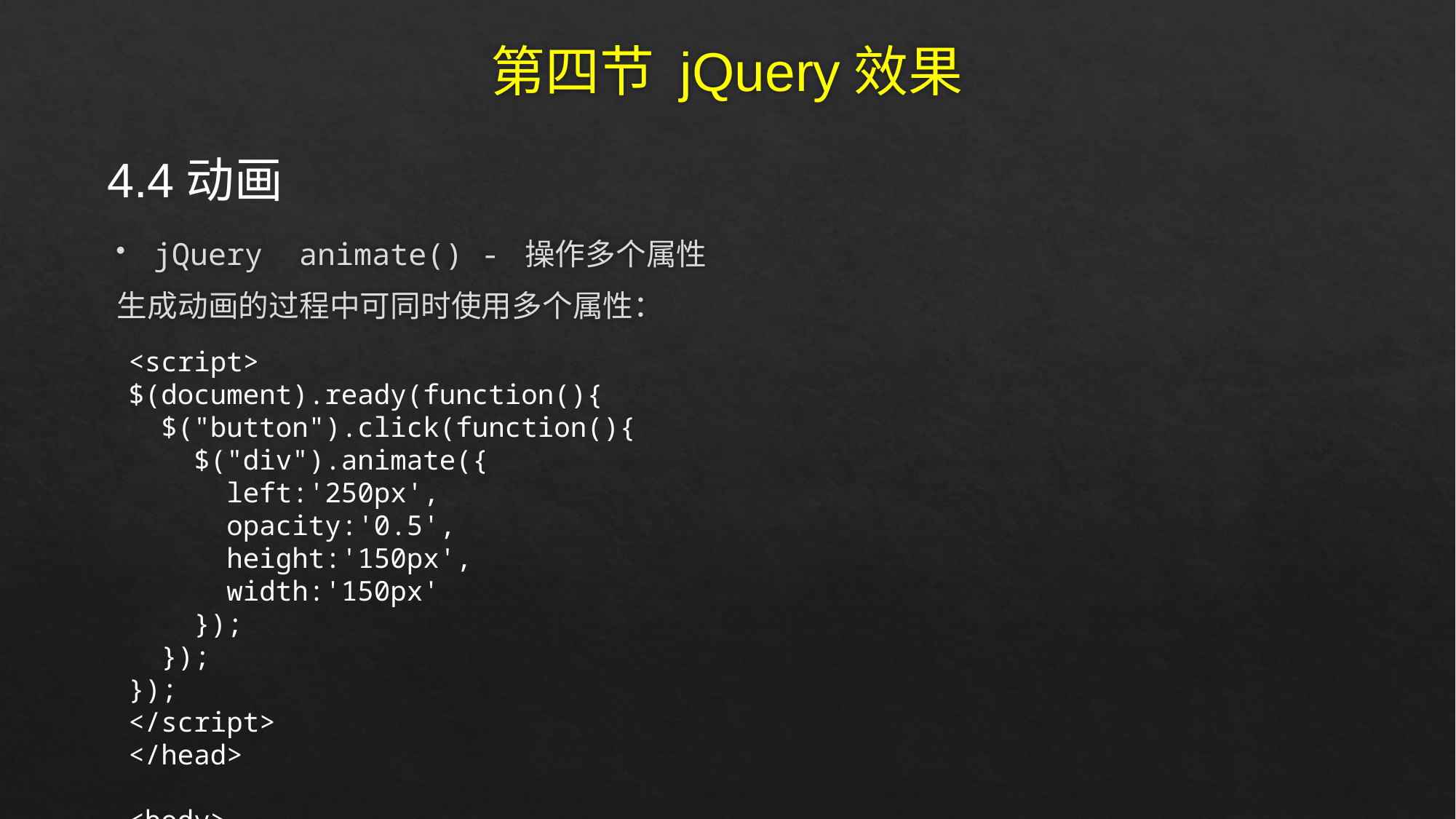

# 第四节 jQuery效果
4.4动画
jQuery  animate() - 操作多个属性
生成动画的过程中可同时使用多个属性：
<script>
$(document).ready(function(){
  $("button").click(function(){
    $("div").animate({
      left:'250px',
      opacity:'0.5',
      height:'150px',
      width:'150px'
    });
  });
});
</script>
</head>

<body>
<button>开始动画</button>
<p>默认情况下，所有的 HTML 元素有一个静态的位置，且是不可移动的。
如果需要改变，我们需要将元素的 position 属性设置为 relative, fixed, 或 absolute!</p>
<div style="background:#98bf21;height:100px;width:100px;position:absolute;">
</div>

</body>